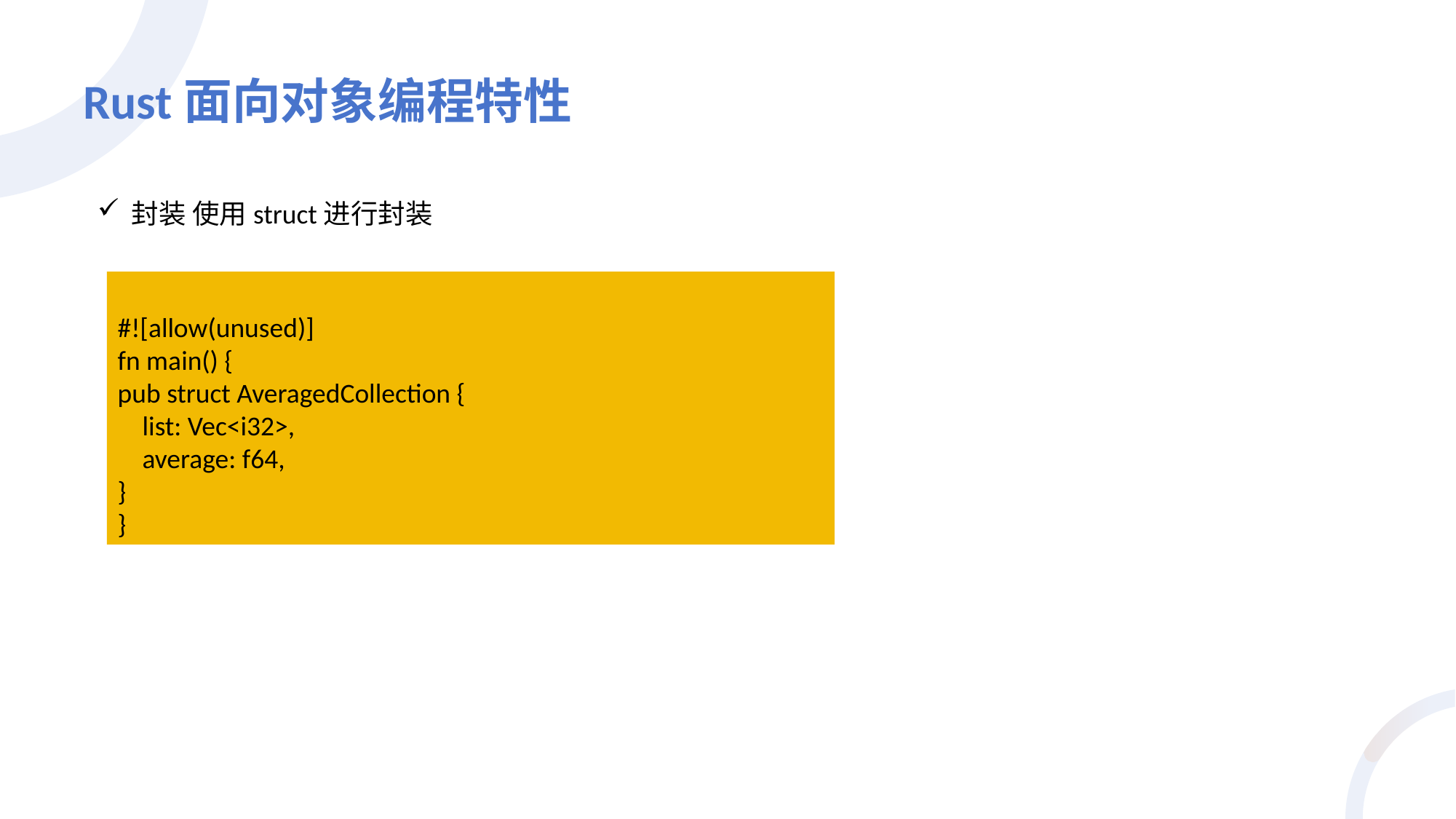

# Rust面向对象编程特性
封装 使用struct进行封装

#![allow(unused)]
fn main() {
pub struct AveragedCollection {
    list: Vec<i32>,
    average: f64,
}
}